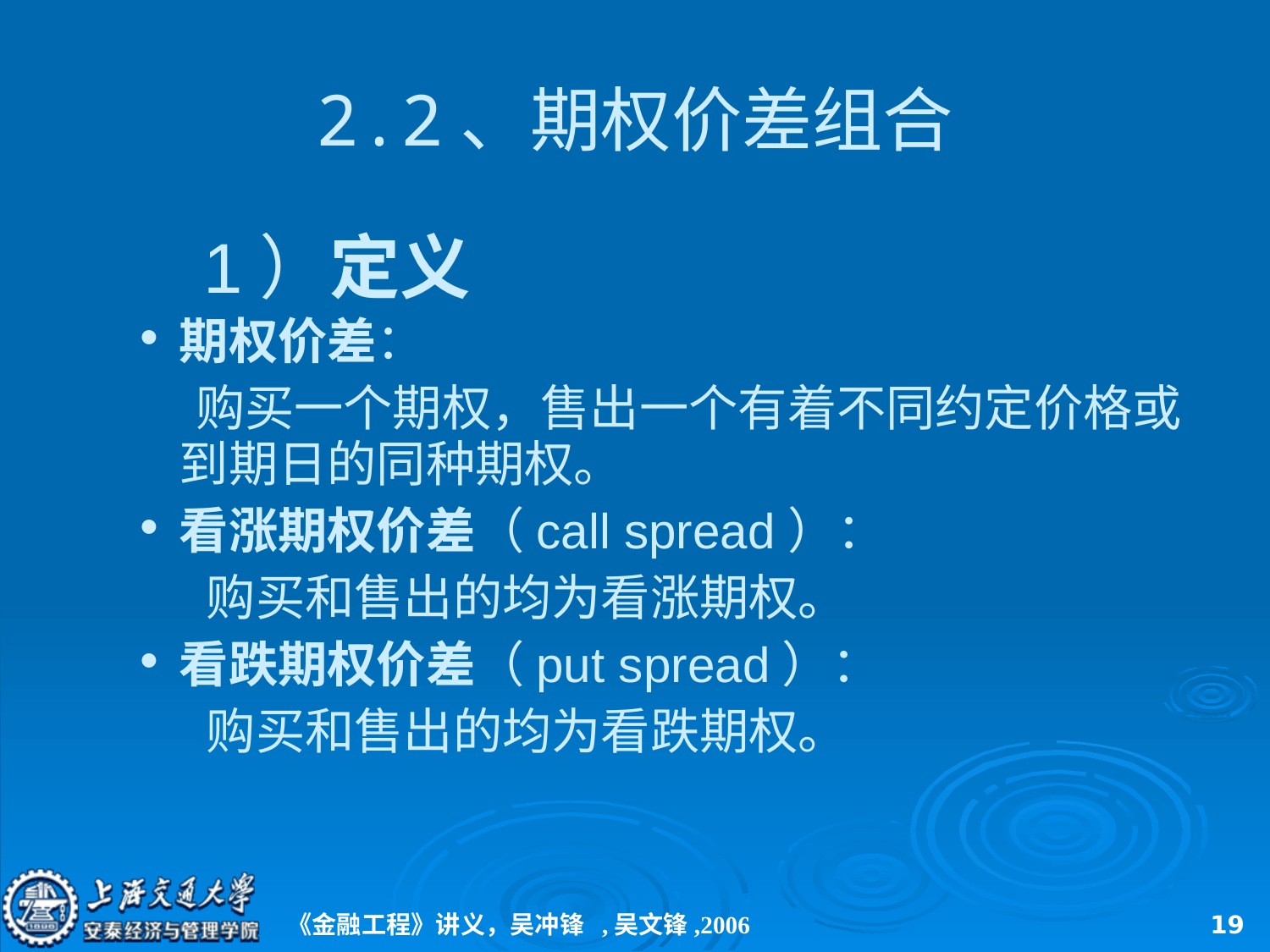

# 2.2、期权价差组合
1）定义
期权价差：
    购买一个期权，售出一个有着不同约定价格或 到期日的同种期权。
看涨期权价差（call spread）：
     购买和售出的均为看涨期权。
看跌期权价差（put spread）：
     购买和售出的均为看跌期权。